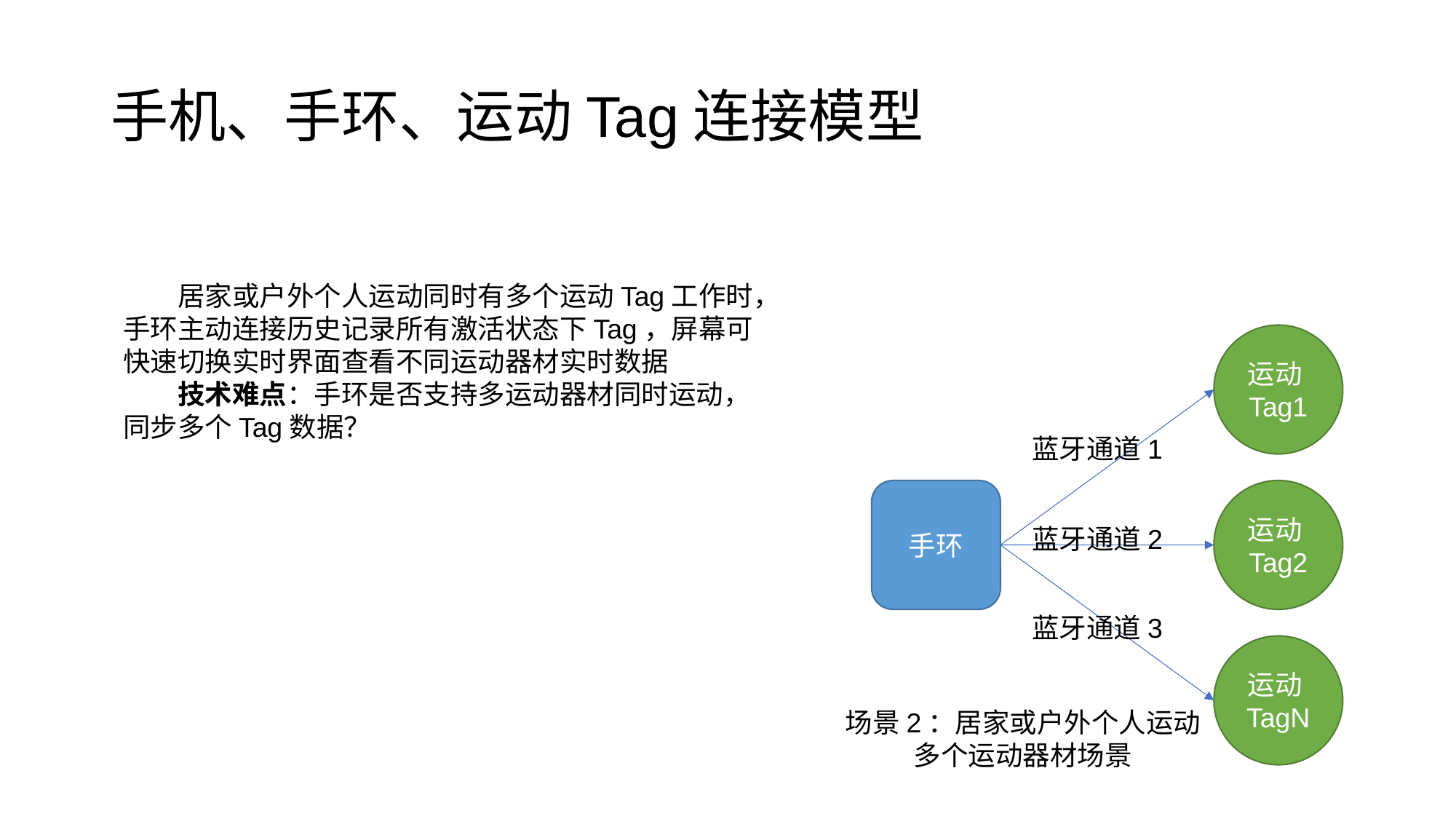

# 手机、手环、运动Tag连接模型
居家或户外个人运动同时有多个运动Tag工作时，手环主动连接历史记录所有激活状态下Tag，屏幕可快速切换实时界面查看不同运动器材实时数据
技术难点：手环是否支持多运动器材同时运动，同步多个Tag数据？
运动Tag1
蓝牙通道1
手环
运动Tag2
蓝牙通道2
蓝牙通道3
运动TagN
场景2：居家或户外个人运动
多个运动器材场景